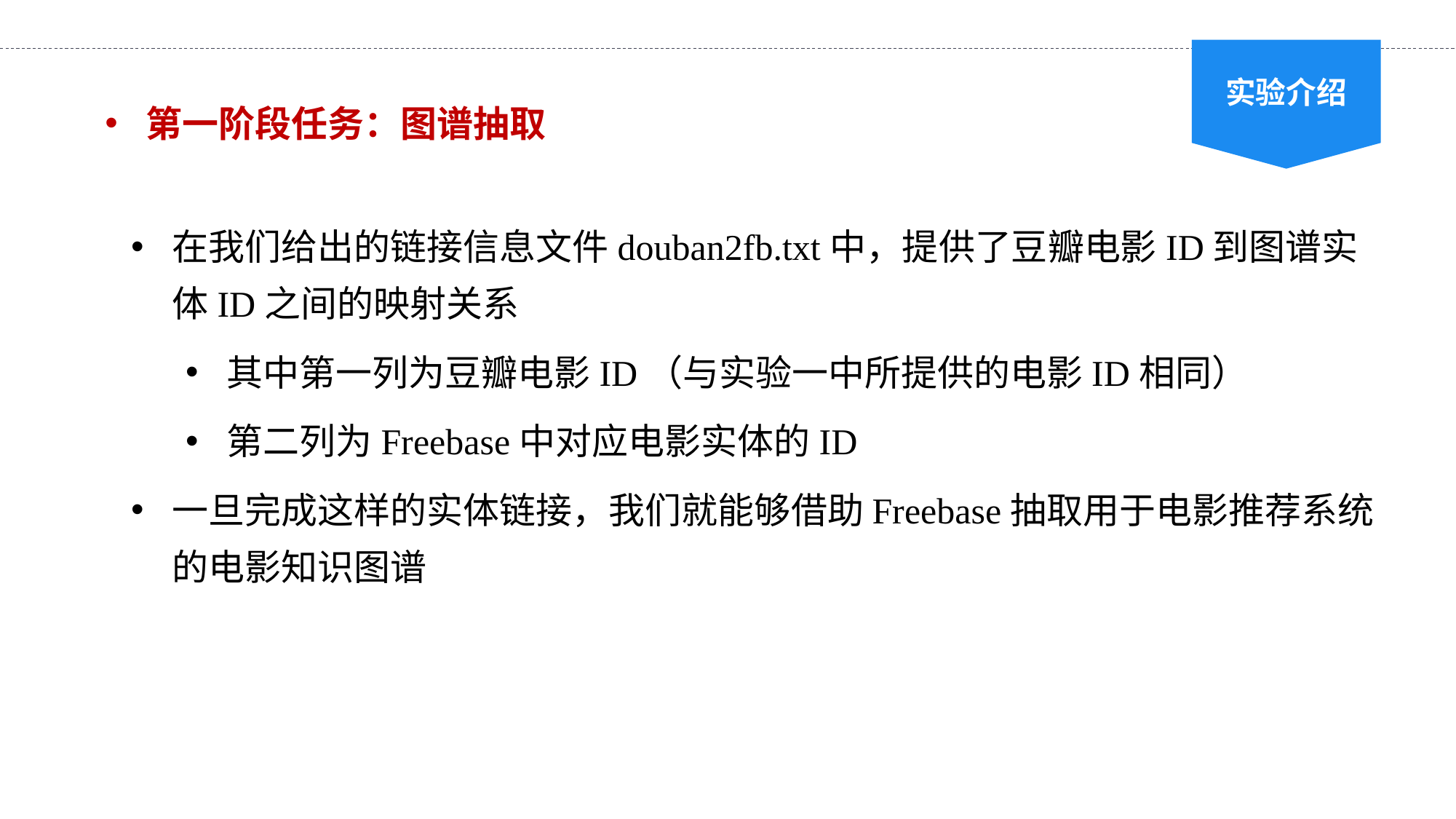

实验介绍
第一阶段任务：图谱抽取
在我们给出的链接信息文件douban2fb.txt中，提供了豆瓣电影ID到图谱实体ID之间的映射关系
其中第一列为豆瓣电影ID（与实验一中所提供的电影ID相同）
第二列为Freebase中对应电影实体的ID
一旦完成这样的实体链接，我们就能够借助Freebase抽取用于电影推荐系统的电影知识图谱